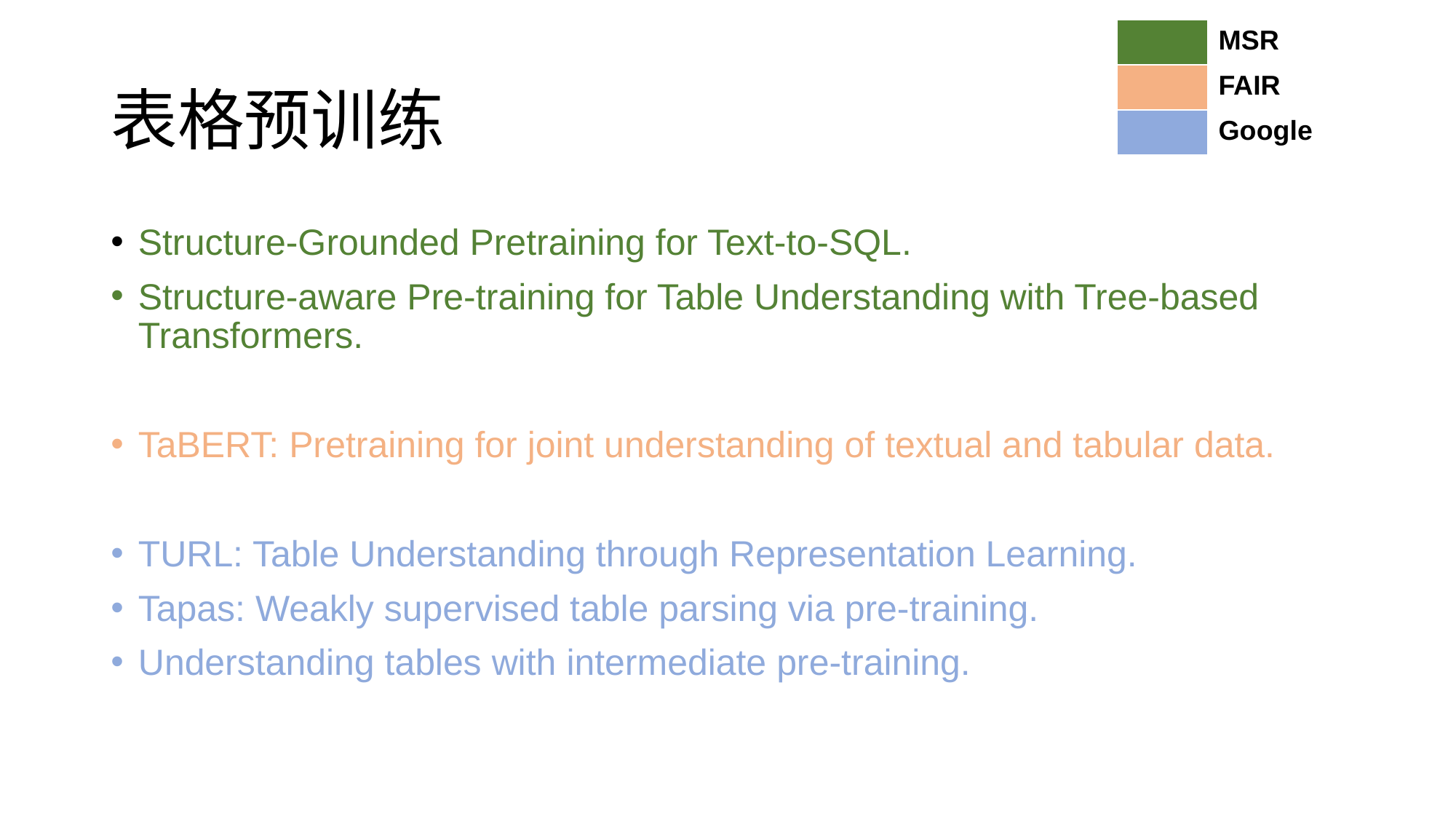

|  | MSR |
| --- | --- |
|  | FAIR |
|  | Google |
# 表格预训练
﻿Structure-Grounded Pretraining for Text-to-SQL.
Structure-aware Pre-training for Table Understanding with Tree-based Transformers.

﻿TaBERT: Pretraining for joint understanding of textual and tabular data.

TURL: Table Understanding through Representation Learning.
﻿Tapas: Weakly supervised table parsing via pre-training.
Understanding tables with intermediate pre-training.